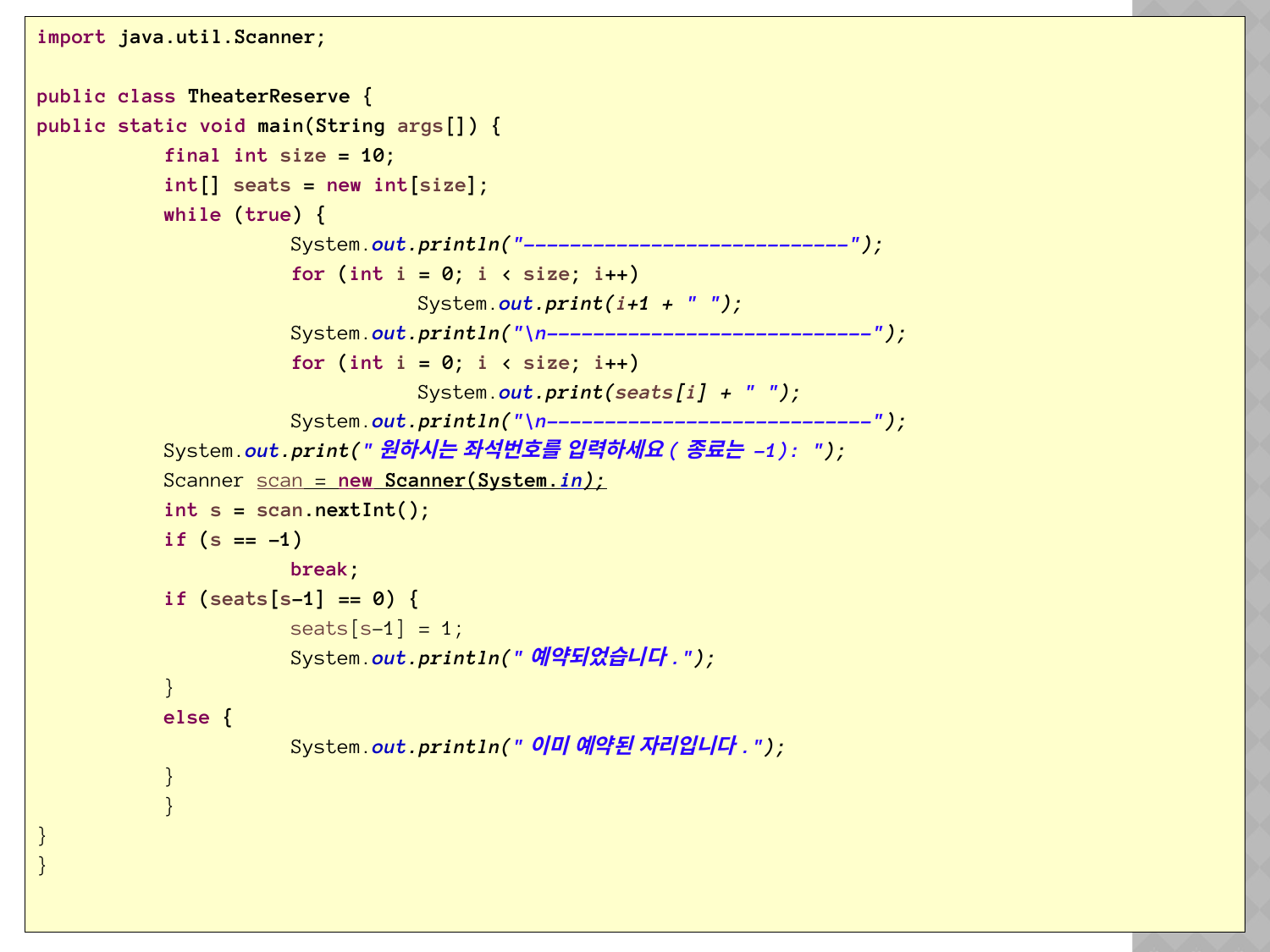

import java.util.Scanner;

public class TheaterReserve {
public static void main(String args[]) {
	final int size = 10;
	int[] seats = new int[size];
	while (true) {
		System.out.println("----------------------------");
		for (int i = 0; i < size; i++)
			System.out.print(i+1 + " ");
		System.out.println("\n----------------------------");
		for (int i = 0; i < size; i++)
			System.out.print(seats[i] + " ");
		System.out.println("\n----------------------------");
	System.out.print("원하시는 좌석번호를 입력하세요(종료는 -1): ");
	Scanner scan = new Scanner(System.in);
	int s = scan.nextInt();
	if (s == -1)
		break;
	if (seats[s-1] == 0) {
		seats[s-1] = 1;
		System.out.println("예약되었습니다.");
	}
	else {
		System.out.println("이미 예약된 자리입니다.");
	}
	}
}
}

#